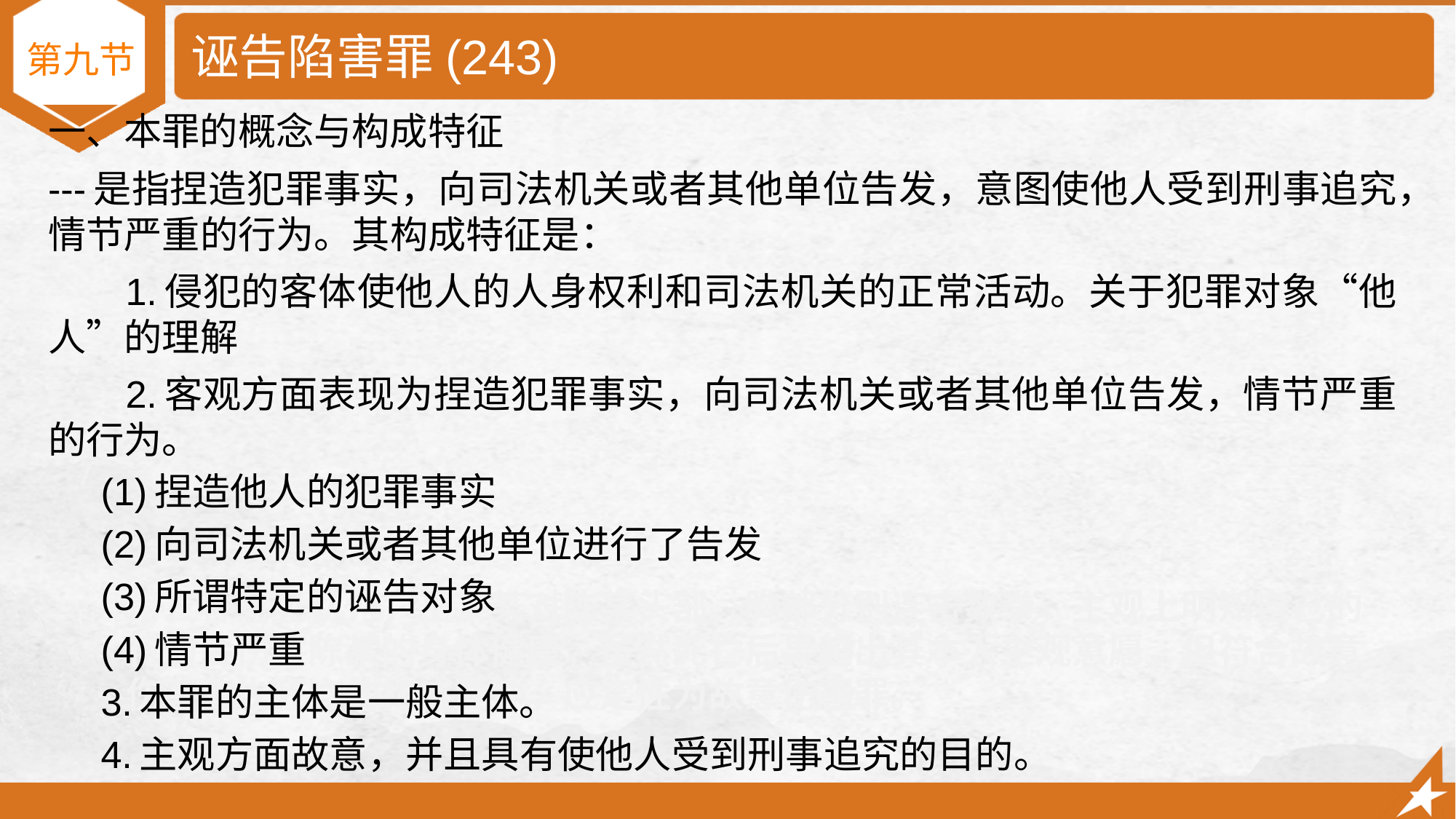

# 诬告陷害罪(243)
第九节
一、本罪的概念与构成特征
---是指捏造犯罪事实，向司法机关或者其他单位告发，意图使他人受到刑事追究，情节严重的行为。其构成特征是：
       1.侵犯的客体使他人的人身权利和司法机关的正常活动。关于犯罪对象“他人”的理解
       2.客观方面表现为捏造犯罪事实，向司法机关或者其他单位告发，情节严重的行为。
     (1)捏造他人的犯罪事实
     (2)向司法机关或者其他单位进行了告发
     (3)所谓特定的诬告对象
     (4)情节严重
     3.本罪的主体是一般主体。
     4.主观方面故意，并且具有使他人受到刑事追究的目的。

第三种意见认为，王某某对陈某头部、胸部分别连击数拳，主观上明知自己的行为会伤害陈某的身体健康，虽然死亡后果超出其本人主观意愿，但符合故意伤害致人死亡的构成要件，应定性为故意伤害罪。